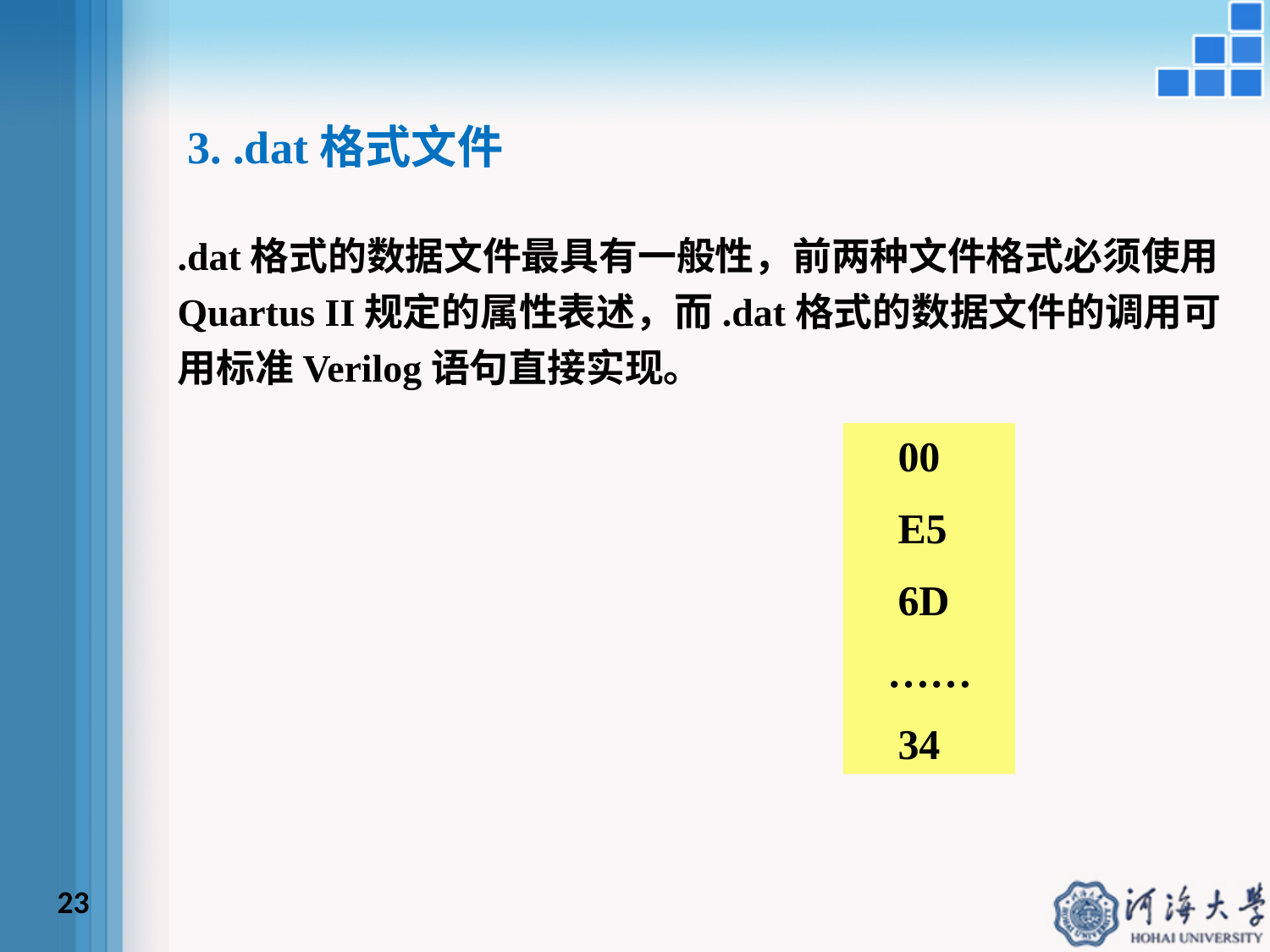

3. .dat格式文件
.dat格式的数据文件最具有一般性，前两种文件格式必须使用Quartus II规定的属性表述，而.dat格式的数据文件的调用可用标准Verilog语句直接实现。
    00
    E5
    6D
   ……
    34
23